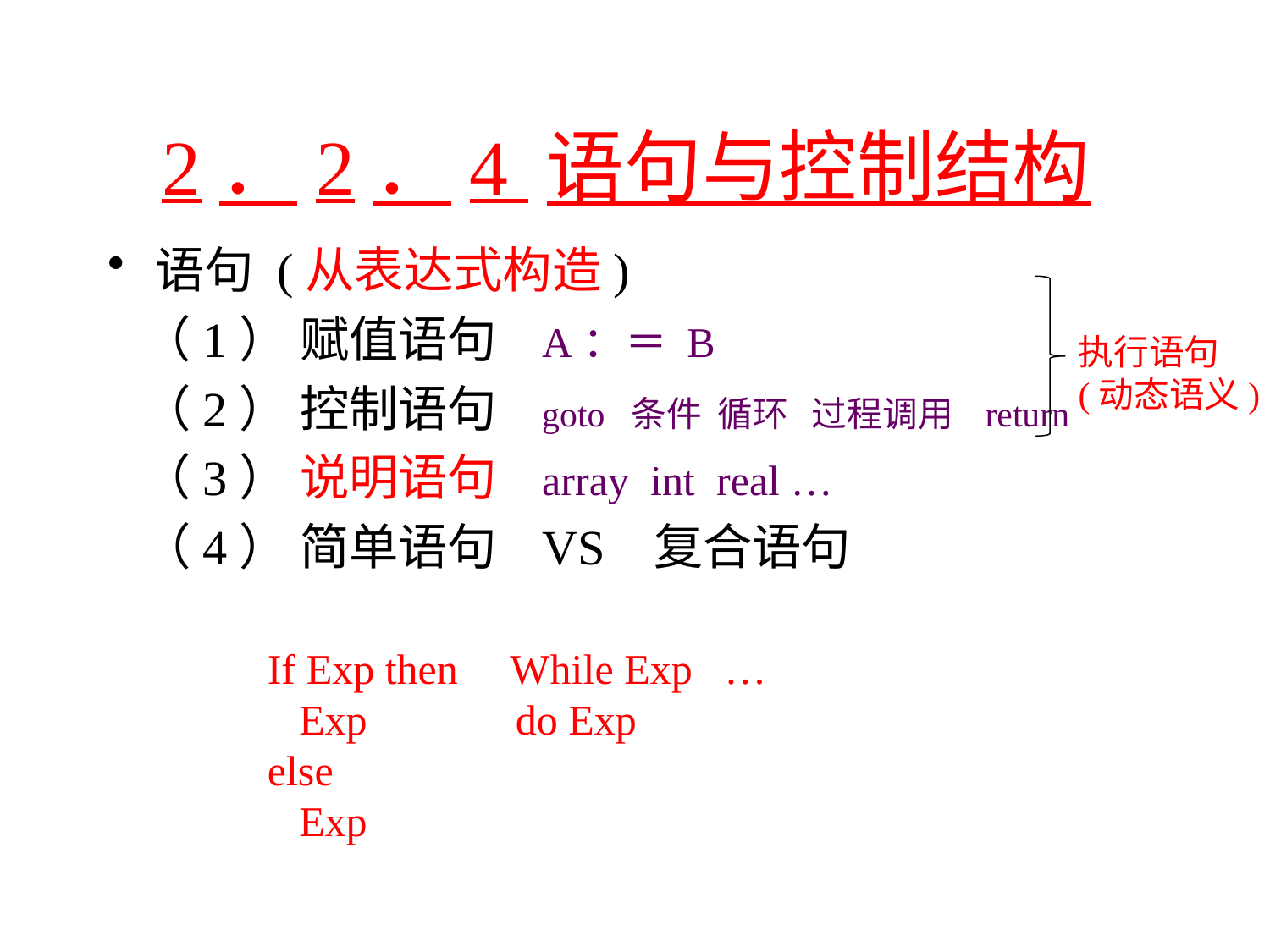

# 2．2．4 语句与控制结构
语句 (从表达式构造)
  （1） 赋值语句   A：＝ B
  （2） 控制语句   goto  条件  循环   过程调用   return
  （3） 说明语句   array  int  real …
  （4） 简单语句   VS   复合语句

执行语句
(动态语义)
If Exp then     While Exp   …
   Exp              do Exp
else
   Exp